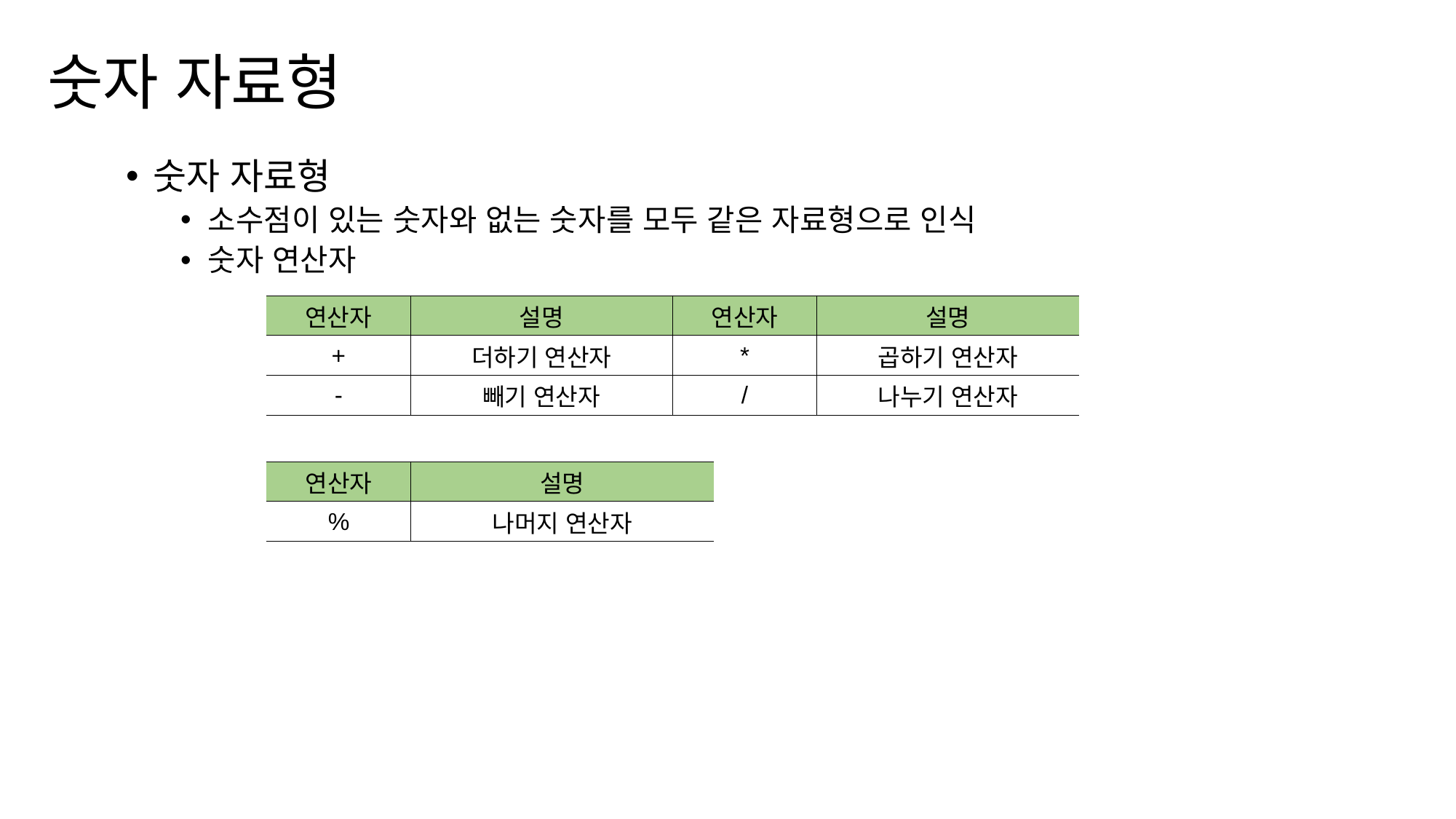

숫자 자료형
숫자 자료형
소수점이 있는 숫자와 없는 숫자를 모두 같은 자료형으로 인식
숫자 연산자

| 연산자 | 설명 | 연산자 | 설명 |
| --- | --- | --- | --- |
| + | 더하기 연산자 | \* | 곱하기 연산자 |
| - | 빼기 연산자 | / | 나누기 연산자 |
| 연산자 | 설명 |
| --- | --- |
| % | 나머지 연산자 |